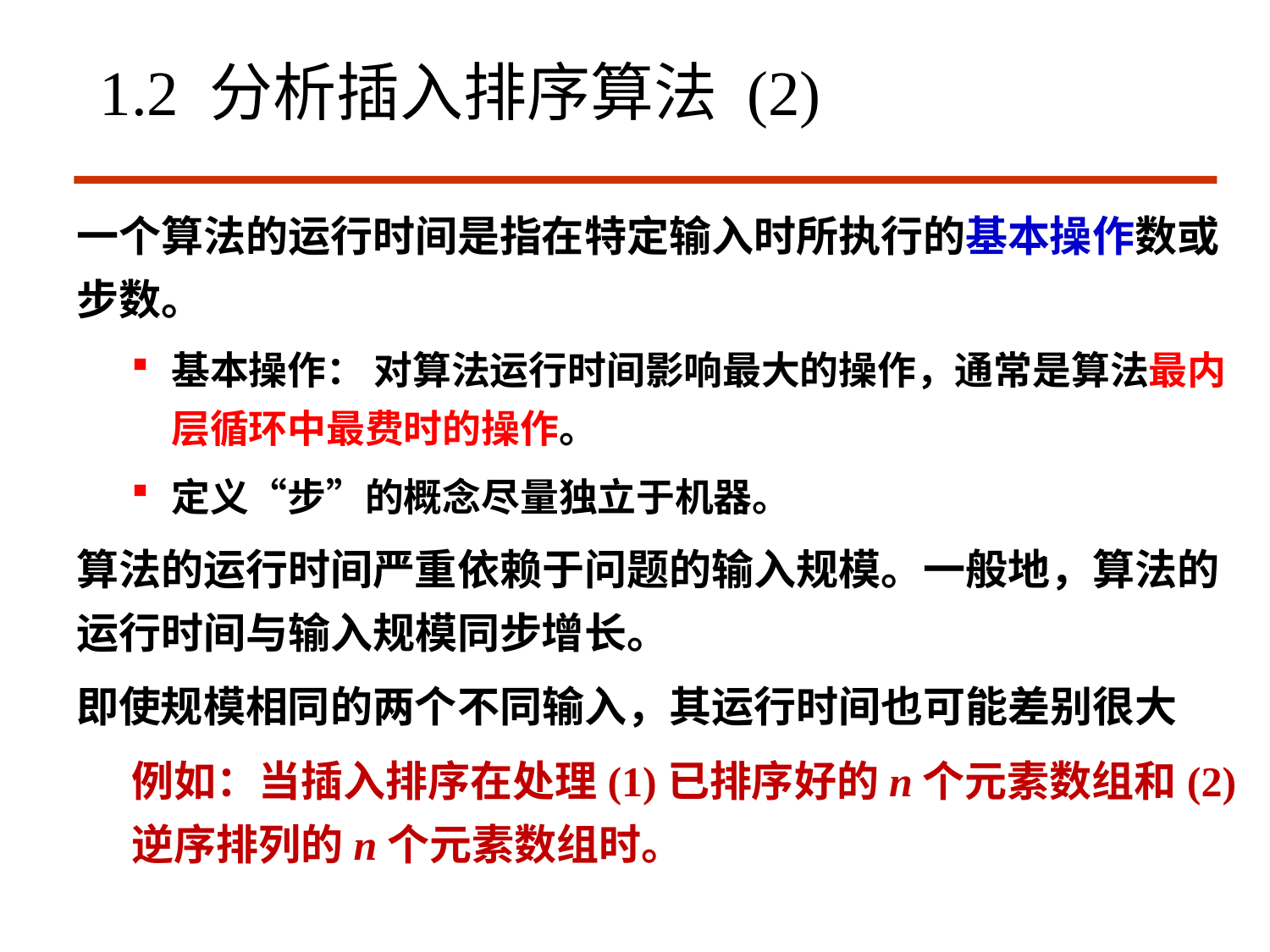

1.2 分析插入排序算法 (2)
一个算法的运行时间是指在特定输入时所执行的基本操作数或步数。
基本操作： 对算法运行时间影响最大的操作，通常是算法最内层循环中最费时的操作。
定义“步”的概念尽量独立于机器。
算法的运行时间严重依赖于问题的输入规模。一般地，算法的运行时间与输入规模同步增长。
即使规模相同的两个不同输入，其运行时间也可能差别很大
例如：当插入排序在处理(1)已排序好的n个元素数组和(2)逆序排列的n个元素数组时。